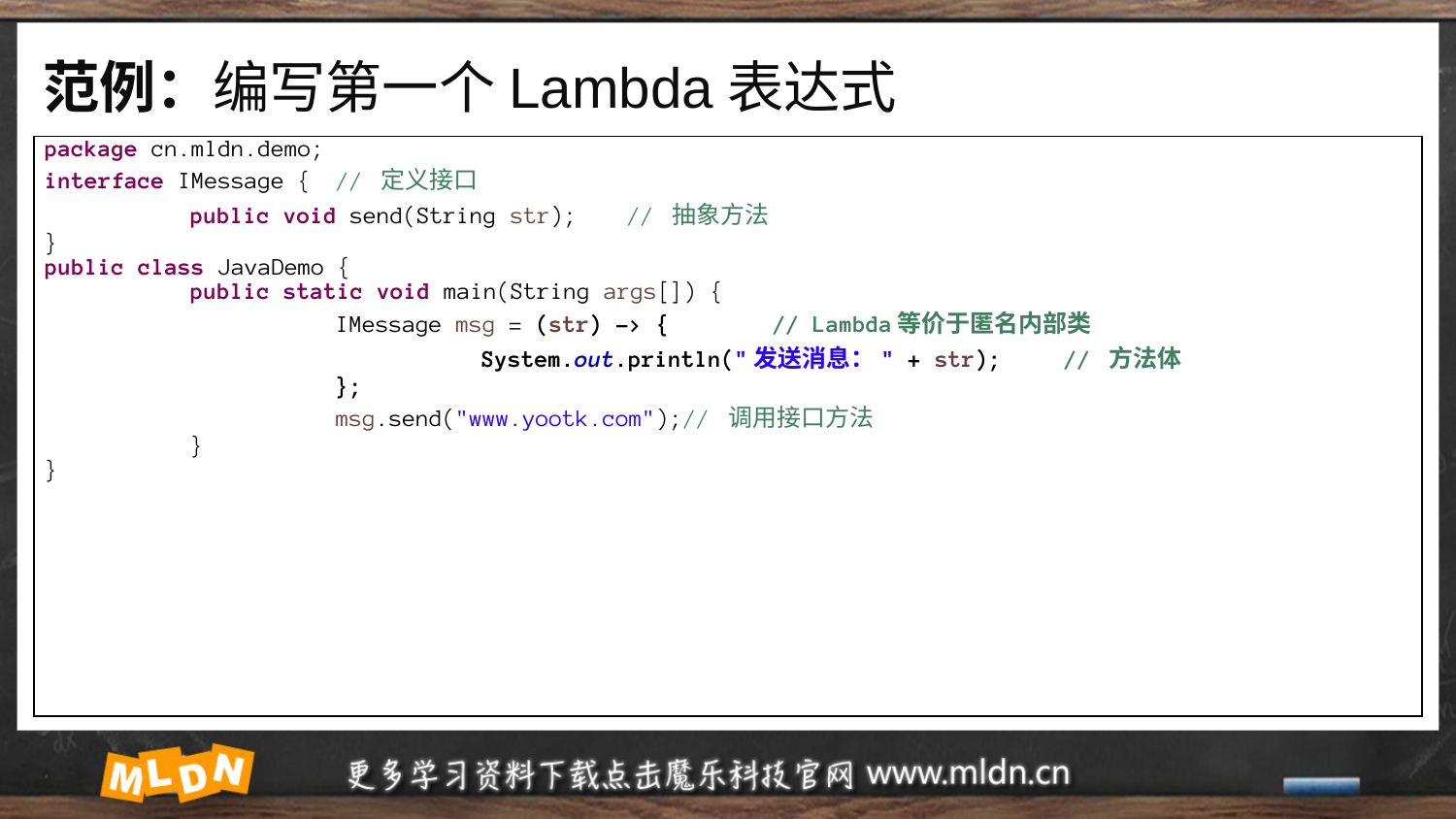

# 范例：编写第一个Lambda表达式
| package cn.mldn.demo; interface IMessage { // 定义接口 public void send(String str); // 抽象方法 } public class JavaDemo { public static void main(String args[]) { IMessage msg = (str) -> { // Lambda等价于匿名内部类 System.out.println("发送消息：" + str); // 方法体 }; msg.send("www.yootk.com");// 调用接口方法 } } |
| --- |